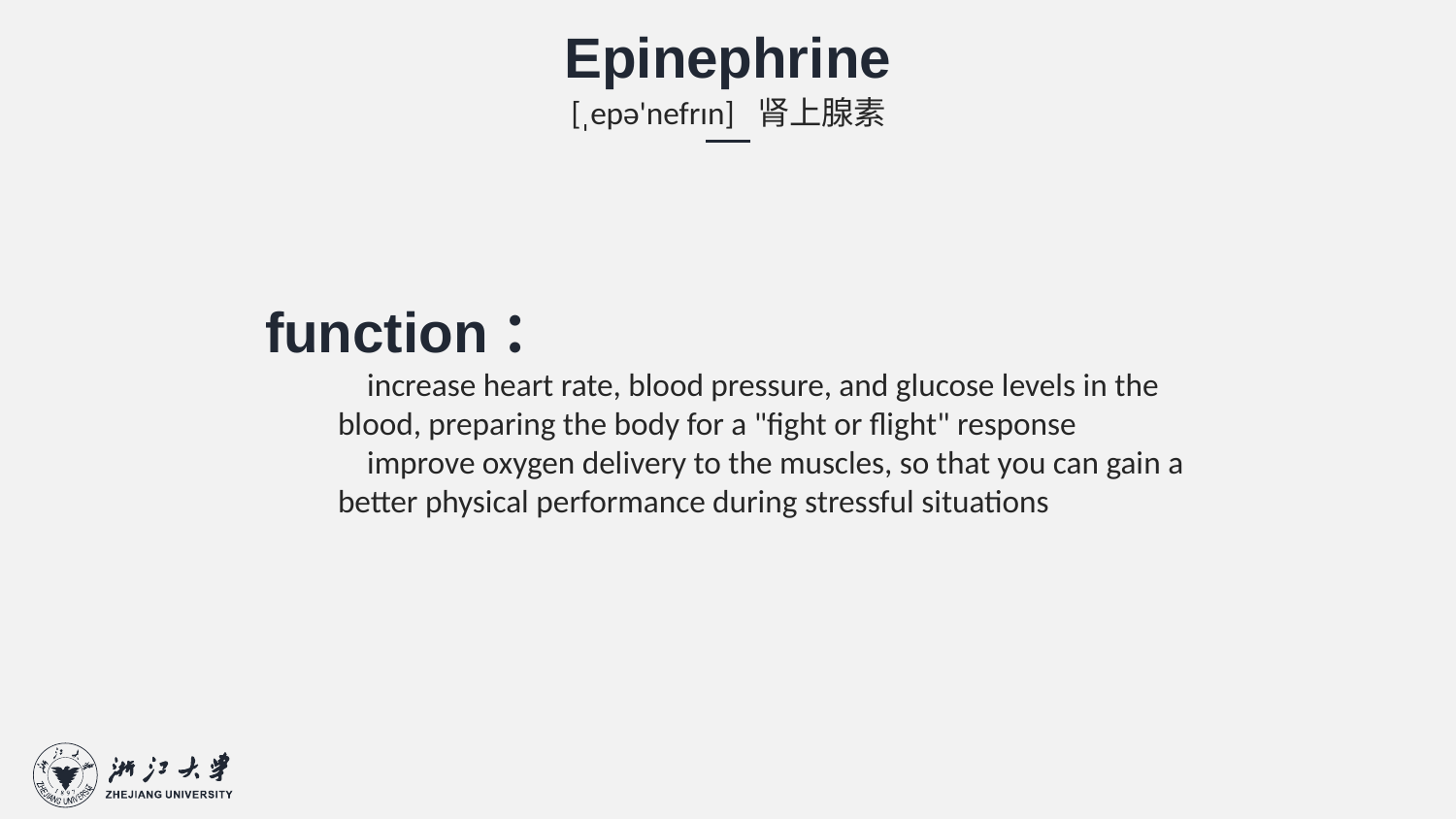

Epinephrine

[ˌepə'nefrɪn]  肾上腺素
function：
    increase heart rate, blood pressure, and glucose levels in the blood, preparing the body for a "fight or flight" response
    improve oxygen delivery to the muscles, so that you can gain a better physical performance during stressful situations
2